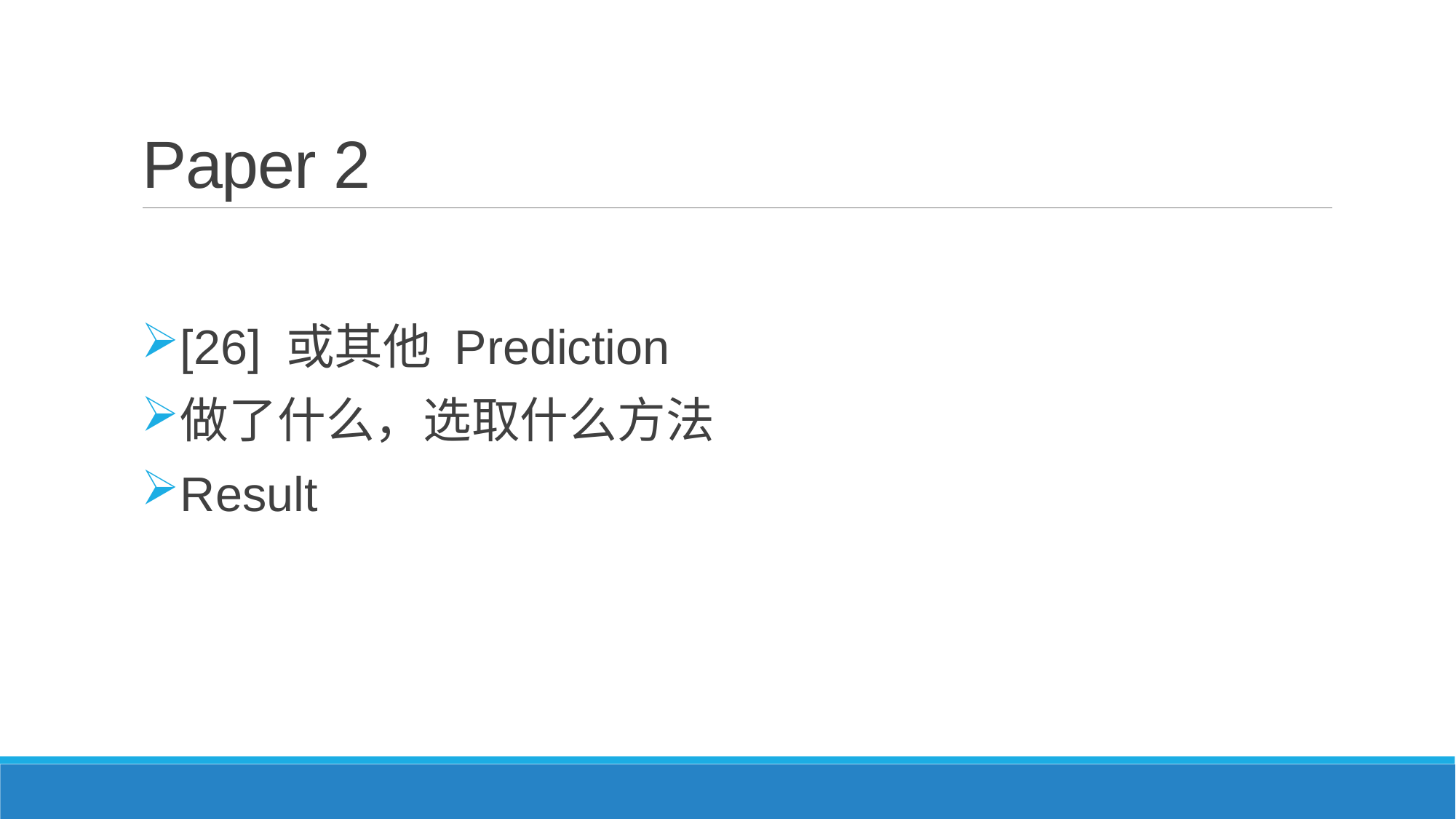

# Paper 2

[26] 或其他 Prediction
做了什么，选取什么方法
Result